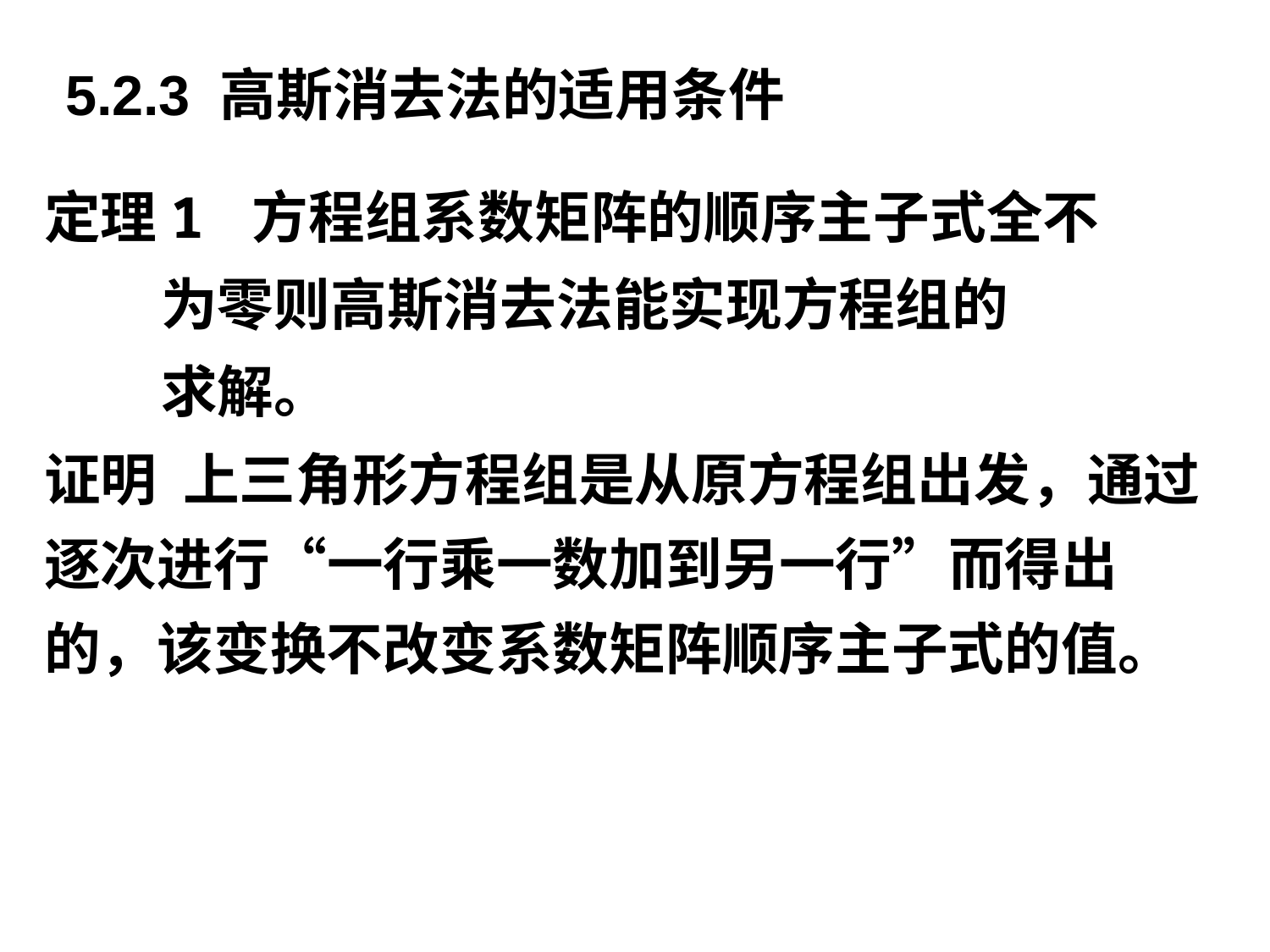

5.2.3 高斯消去法的适用条件
定理1 方程组系数矩阵的顺序主子式全不
        为零则高斯消去法能实现方程组的
        求解。
证明  上三角形方程组是从原方程组出发，通过逐次进行“一行乘一数加到另一行”而得出的，该变换不改变系数矩阵顺序主子式的值。